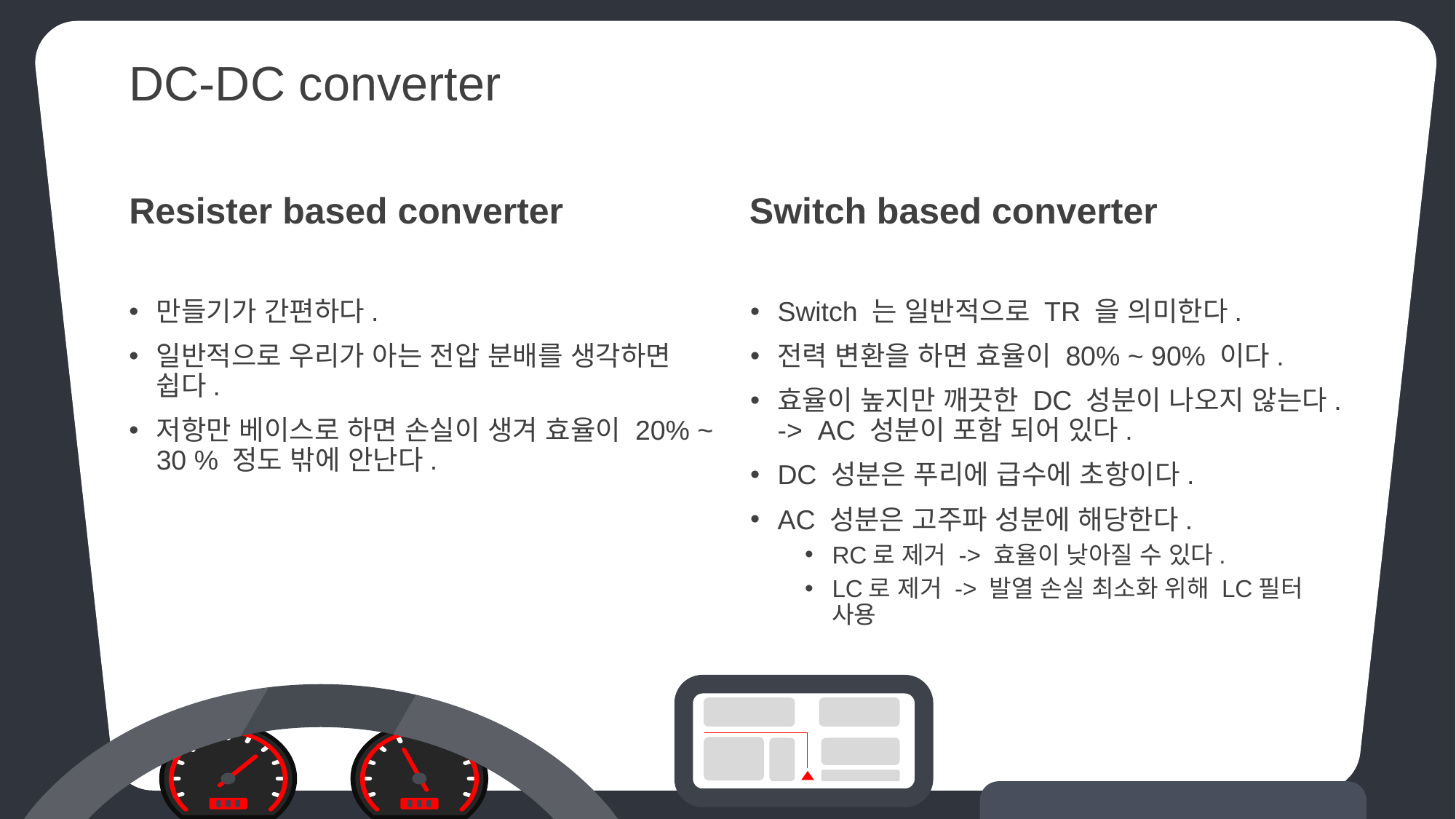

# DC-DC converter
Resister based converter
Switch based converter

만들기가 간편하다.
일반적으로 우리가 아는 전압 분배를 생각하면 쉽다.
저항만 베이스로 하면 손실이 생겨 효율이 20% ~ 30 % 정도 밖에 안난다.

Switch 는 일반적으로 TR 을 의미한다.
전력 변환을 하면 효율이 80% ~ 90% 이다.
효율이 높지만 깨끗한 DC 성분이 나오지 않는다. ->  AC 성분이 포함 되어 있다.
DC 성분은 푸리에 급수에 초항이다.
AC 성분은 고주파 성분에 해당한다.
RC로 제거 -> 효율이 낮아질 수 있다.
LC로 제거 -> 발열 손실 최소화 위해 LC필터 사용